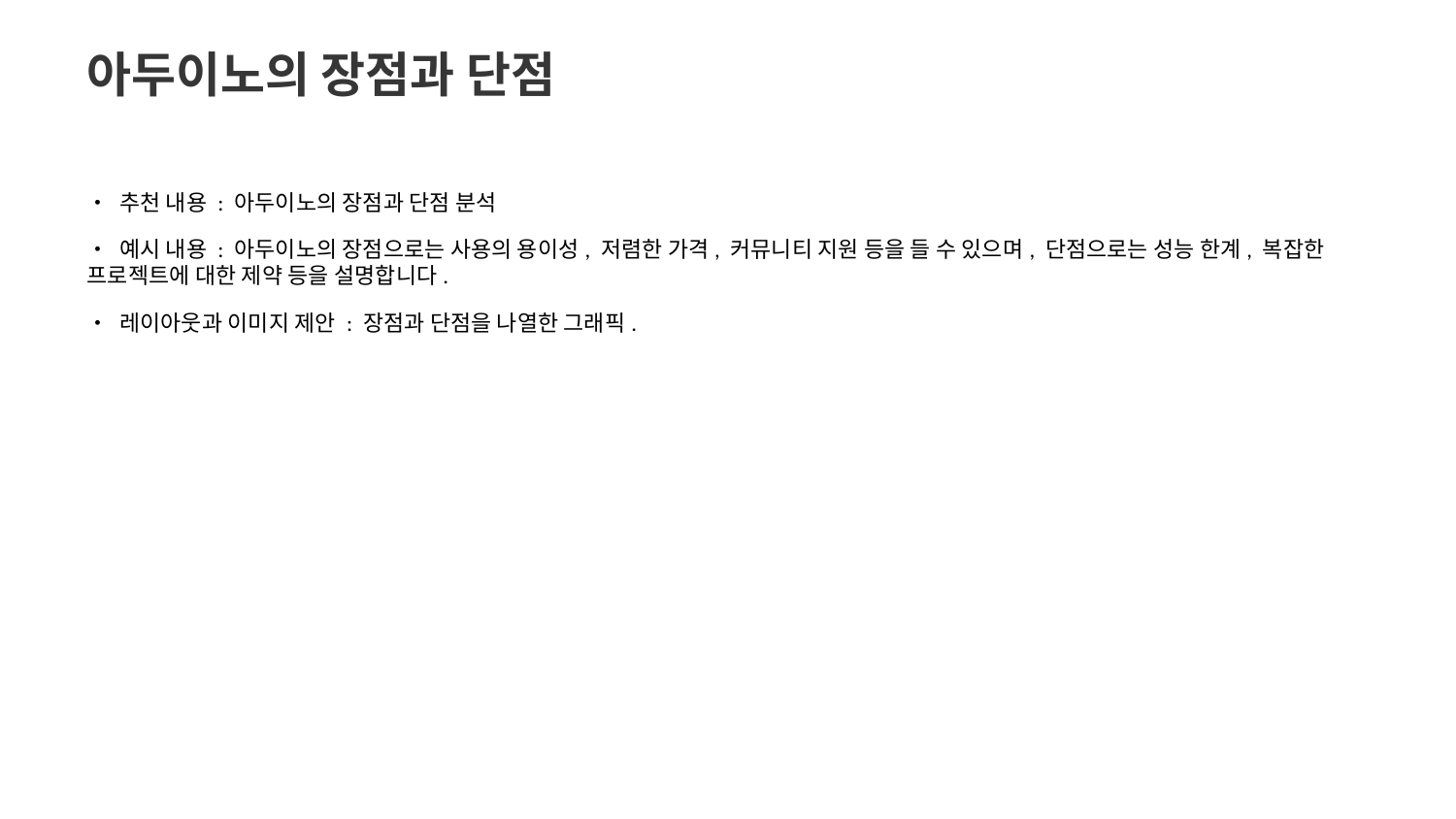

아두이노의 장점과 단점
• 추천 내용 : 아두이노의 장점과 단점 분석
• 예시 내용 : 아두이노의 장점으로는 사용의 용이성, 저렴한 가격, 커뮤니티 지원 등을 들 수 있으며, 단점으로는 성능 한계, 복잡한 프로젝트에 대한 제약 등을 설명합니다.
• 레이아웃과 이미지 제안 : 장점과 단점을 나열한 그래픽.